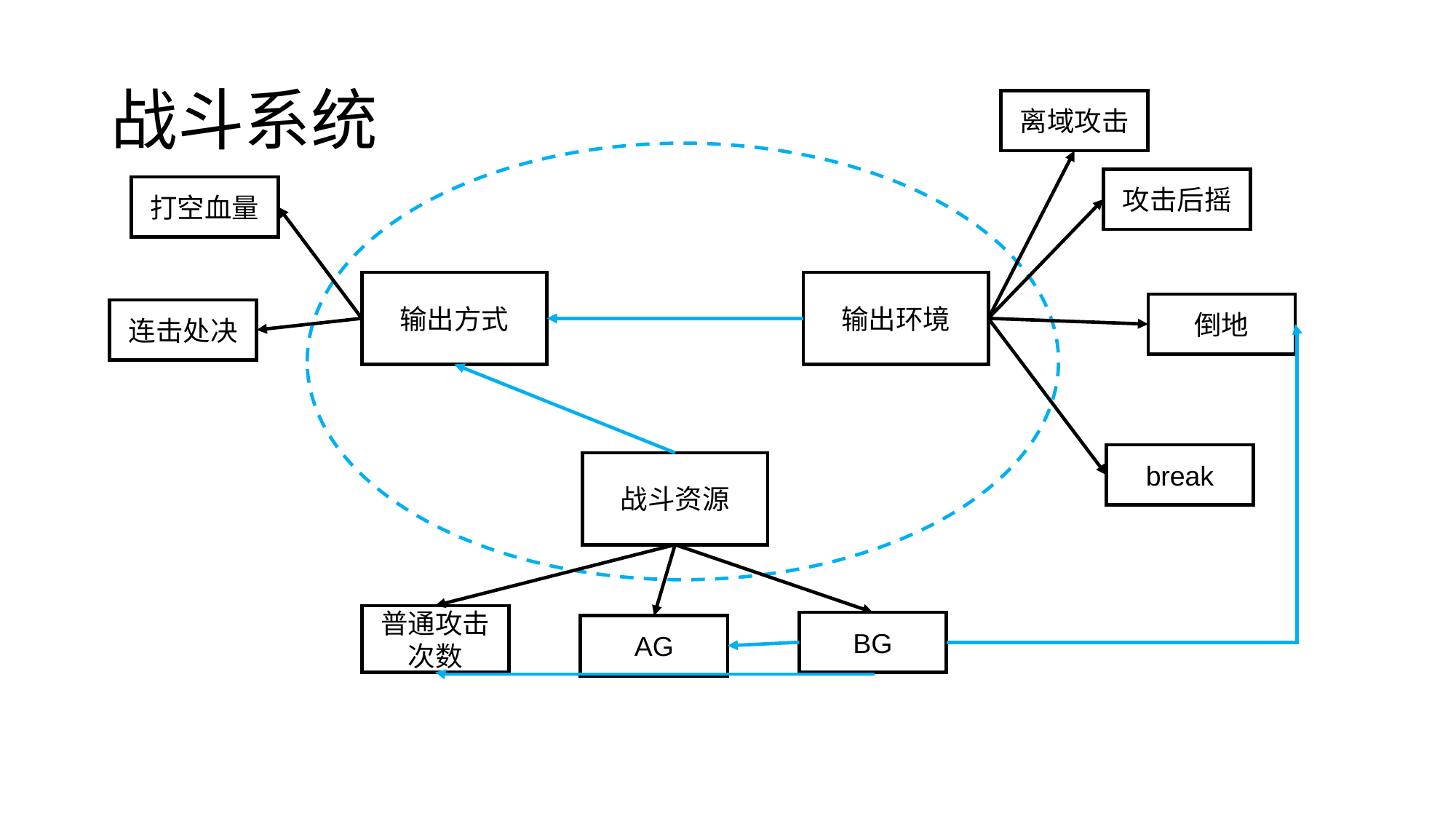

# 战斗系统
离域攻击

攻击后摇
打空血量
输出方式
输出环境
倒地
连击处决
break
战斗资源
普通攻击次数
BG
AG